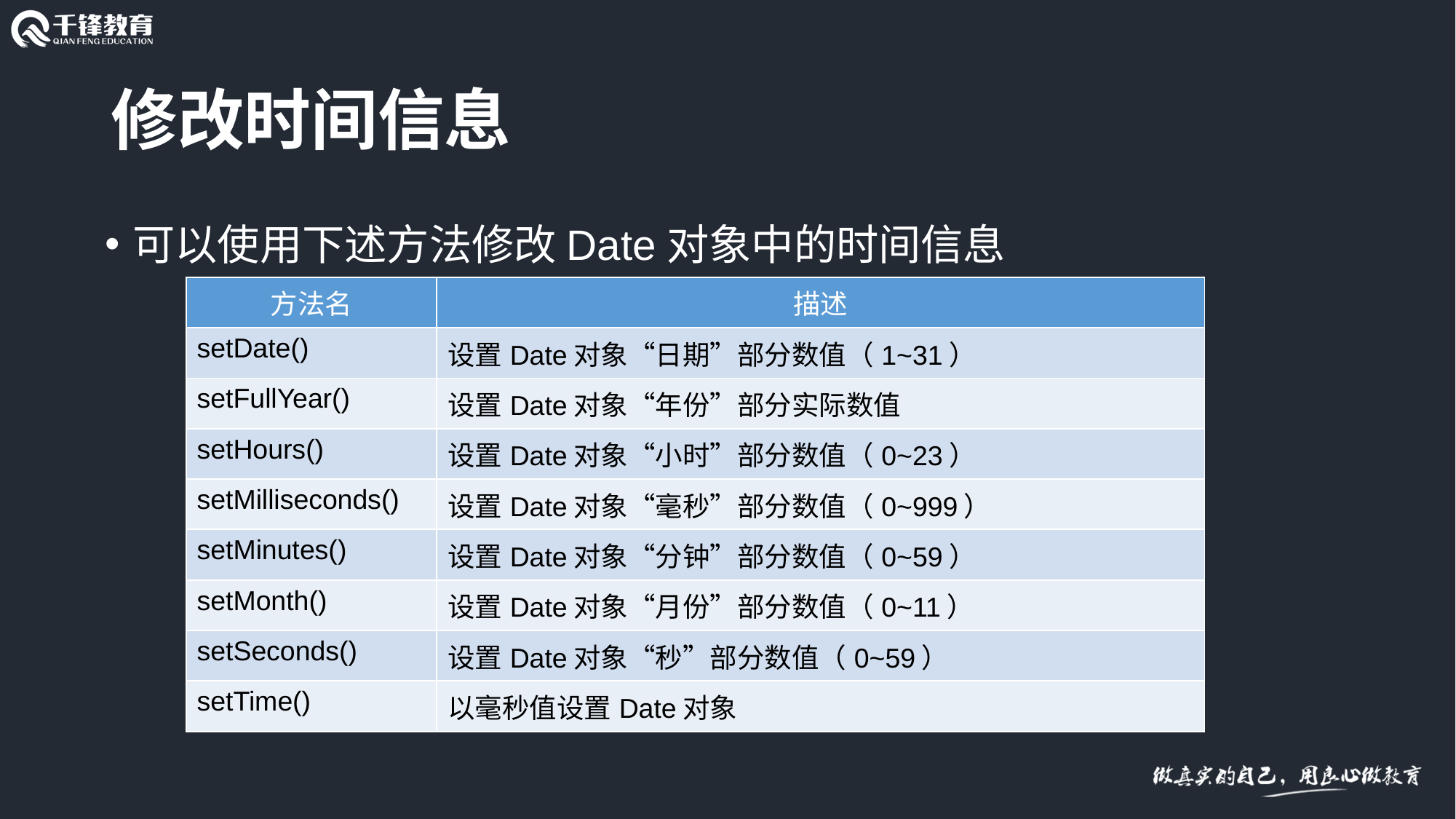

# 修改时间信息
可以使用下述方法修改Date对象中的时间信息
| 方法名 | 描述 |
| --- | --- |
| setDate() | 设置Date对象“日期”部分数值（1~31） |
| setFullYear() | 设置Date对象“年份”部分实际数值 |
| setHours() | 设置Date对象“小时”部分数值（0~23） |
| setMilliseconds() | 设置Date对象“毫秒”部分数值（0~999） |
| setMinutes() | 设置Date对象“分钟”部分数值（0~59） |
| setMonth() | 设置Date对象“月份”部分数值（0~11） |
| setSeconds() | 设置Date对象“秒”部分数值（0~59） |
| setTime() | 以毫秒值设置Date对象 |